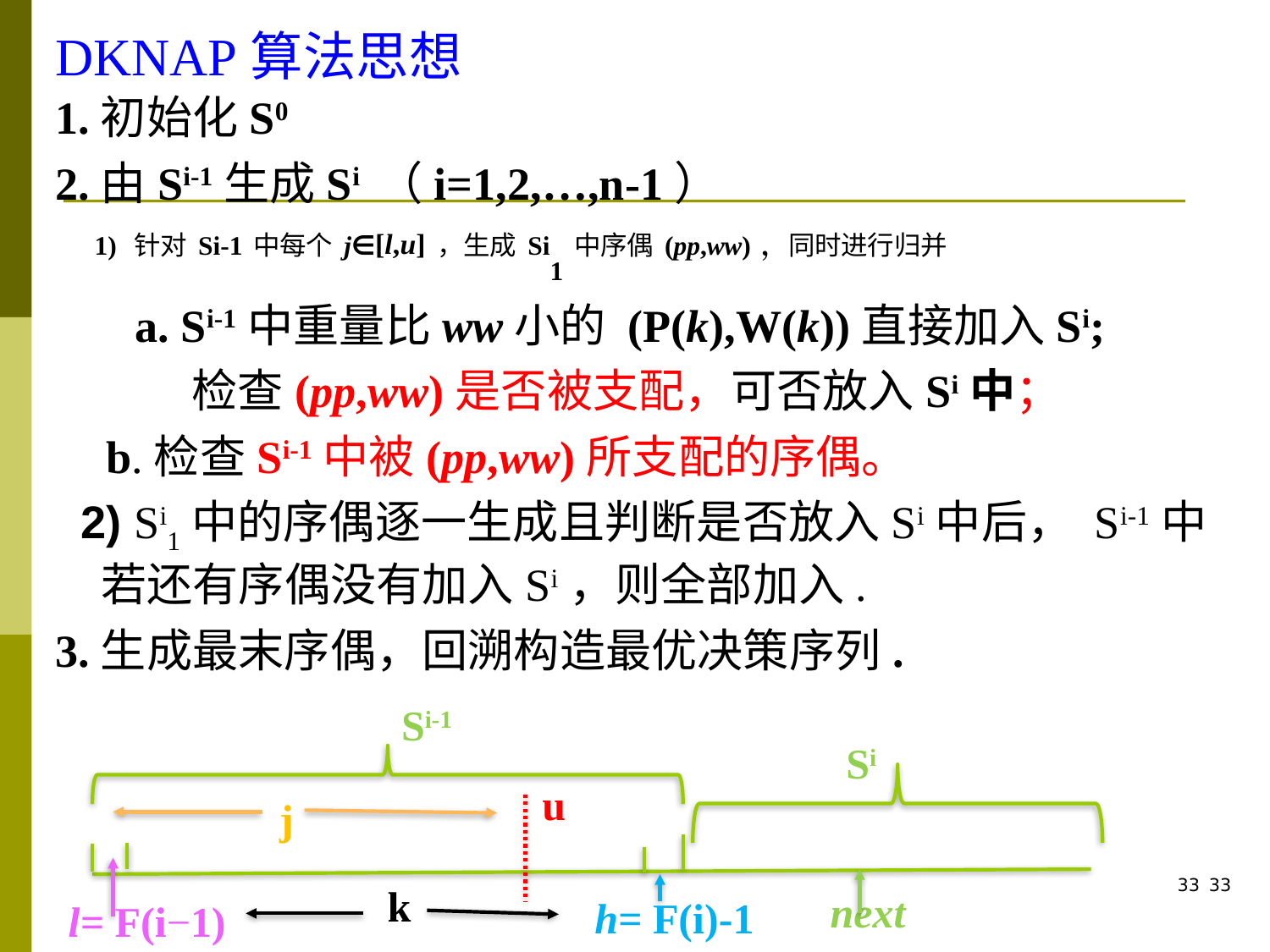

# DKNAP算法思想
1.初始化S0
2.由Si-1生成Si （i=1,2,…,n-1）
      1) 针对Si-1中每个j∈[l,u]，生成Si1中序偶(pp,ww)，同时进行归并
       a. Si-1中重量比ww小的 (P(k),W(k))直接加入Si;
           检查(pp,ww)是否被支配，可否放入Si中；
    b.检查Si-1中被(pp,ww)所支配的序偶。
  2) Si1中的序偶逐一生成且判断是否放入Si中后， Si-1中若还有序偶没有加入Si，则全部加入.
3.生成最末序偶，回溯构造最优决策序列.

Si-1
Si
u
j
33
33
k
next
h= F(i)-1
l= F(i−1)